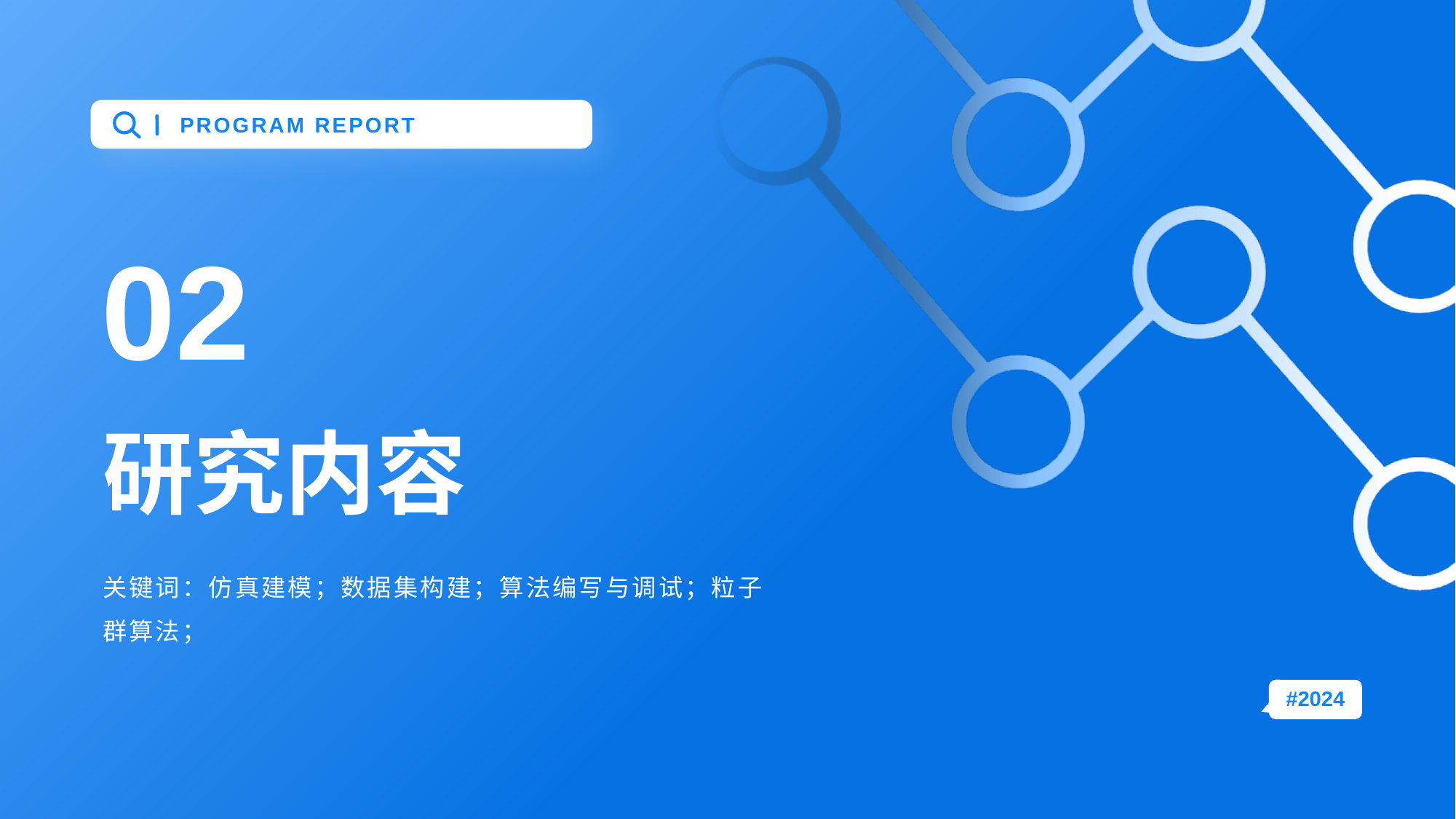

PROGRAM REPORT
02
# 研究内容
关键词：仿真建模；数据集构建；算法编写与调试；粒子群算法；
#2024